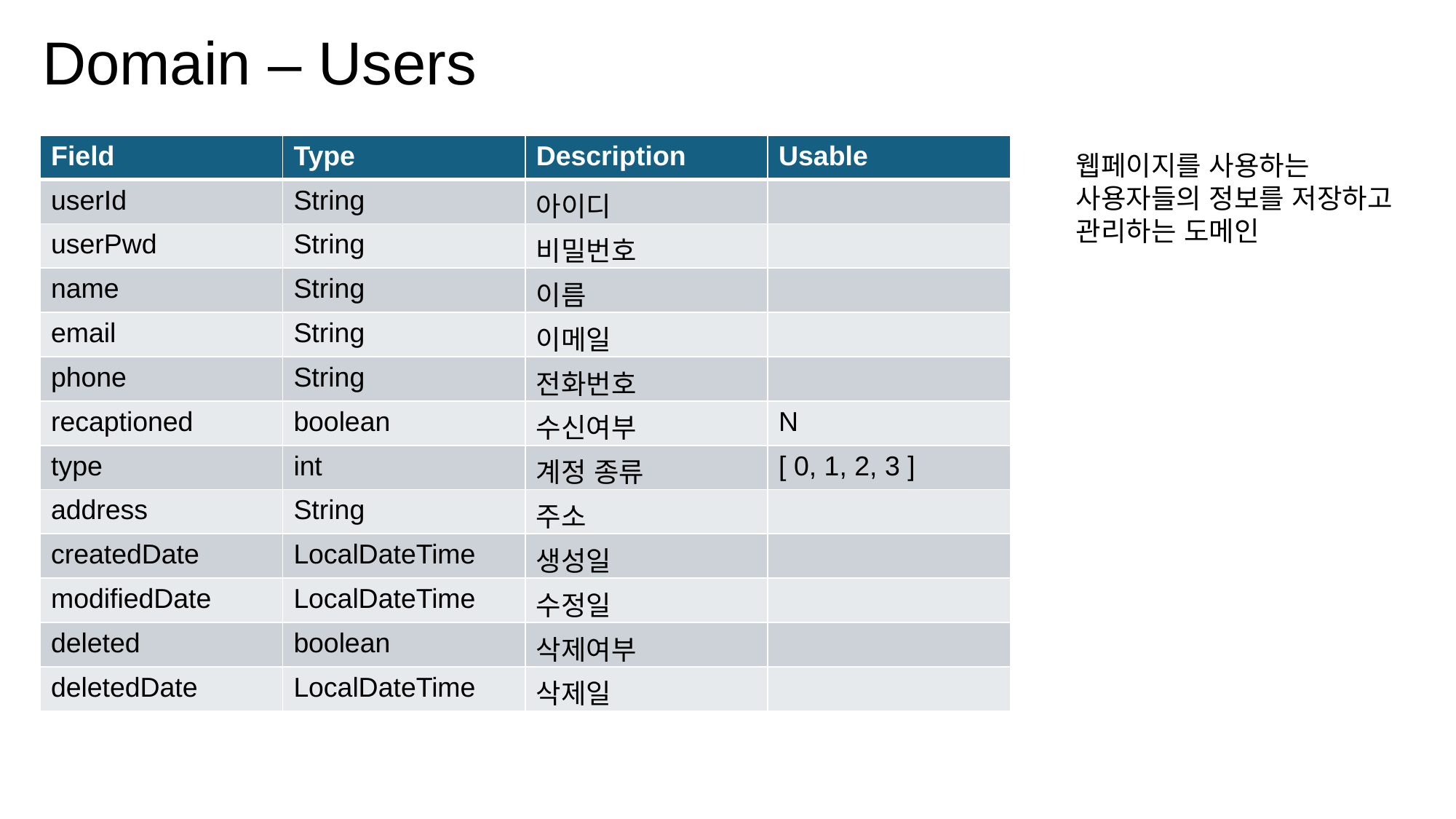

Domain – Users
| Field | Type | Description | Usable |
| --- | --- | --- | --- |
| userId | String | 아이디 |  |
| userPwd | String | 비밀번호 |  |
| name | String | 이름 |  |
| email | String | 이메일 |  |
| phone | String | 전화번호 |  |
| recaptioned | boolean | 수신여부 | N |
| type | int | 계정 종류 | [ 0, 1, 2, 3 ] |
| address | String | 주소 |  |
| createdDate | LocalDateTime | 생성일 |  |
| modifiedDate | LocalDateTime | 수정일 |  |
| deleted | boolean | 삭제여부 |  |
| deletedDate | LocalDateTime | 삭제일 |  |
웹페이지를 사용하는
사용자들의 정보를 저장하고
관리하는 도메인